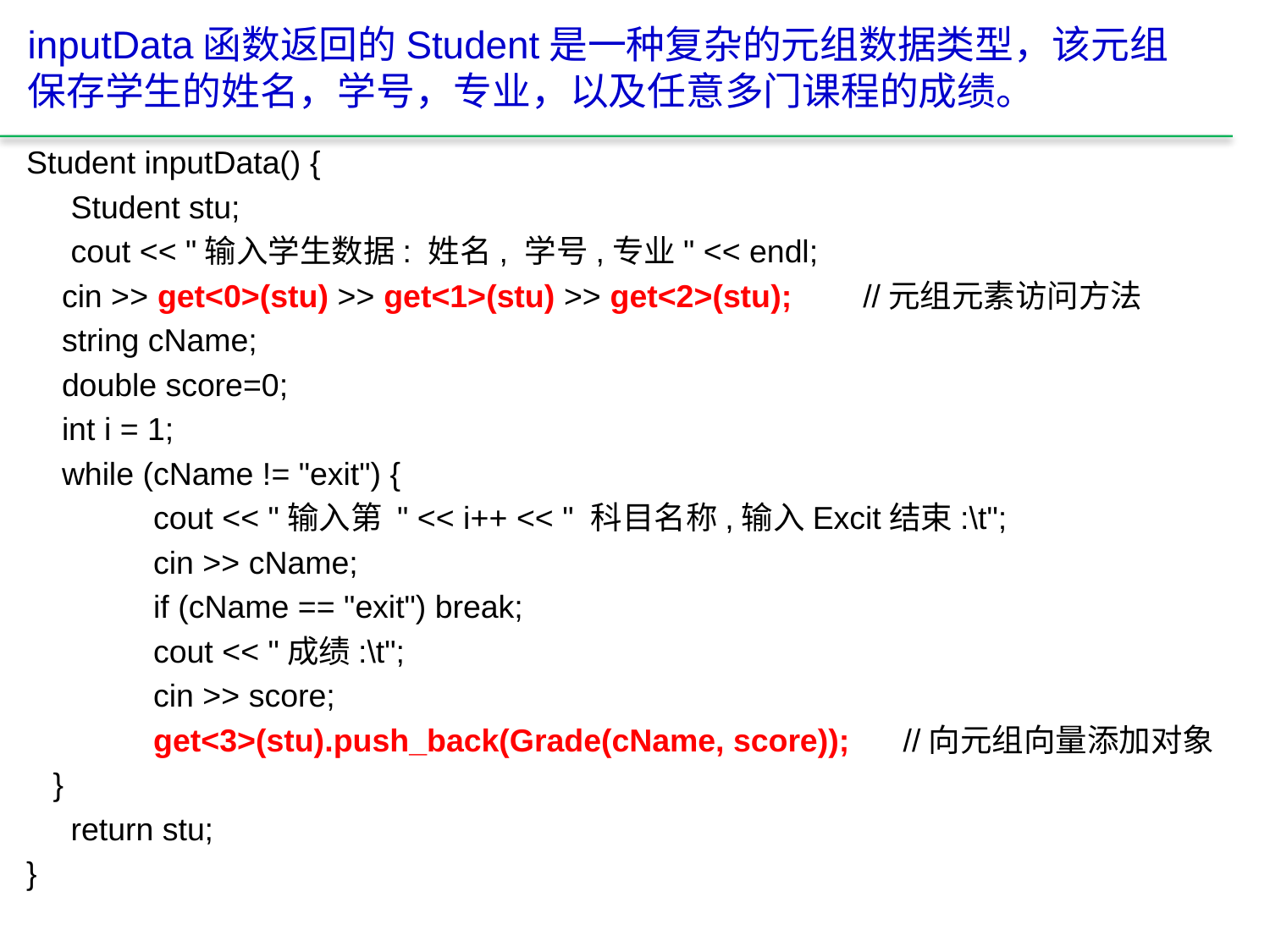

# inputData函数返回的Student是一种复杂的元组数据类型，该元组保存学生的姓名，学号，专业，以及任意多门课程的成绩。
Student inputData() {
     Student stu;
     cout << "输入学生数据: 姓名, 学号,专业" << endl;
    cin >> get<0>(stu) >> get<1>(stu) >> get<2>(stu);        //元组元素访问方法
    string cName;
    double score=0;
    int i = 1;
    while (cName != "exit") {
 	cout << "输入第 " << i++ << " 科目名称,输入Excit结束:\t";
	cin >> cName;
	if (cName == "exit") break;
	cout << "成绩:\t";
	cin >> score;
	get<3>(stu).push_back(Grade(cName, score));      //向元组向量添加对象
   }
     return stu;
}